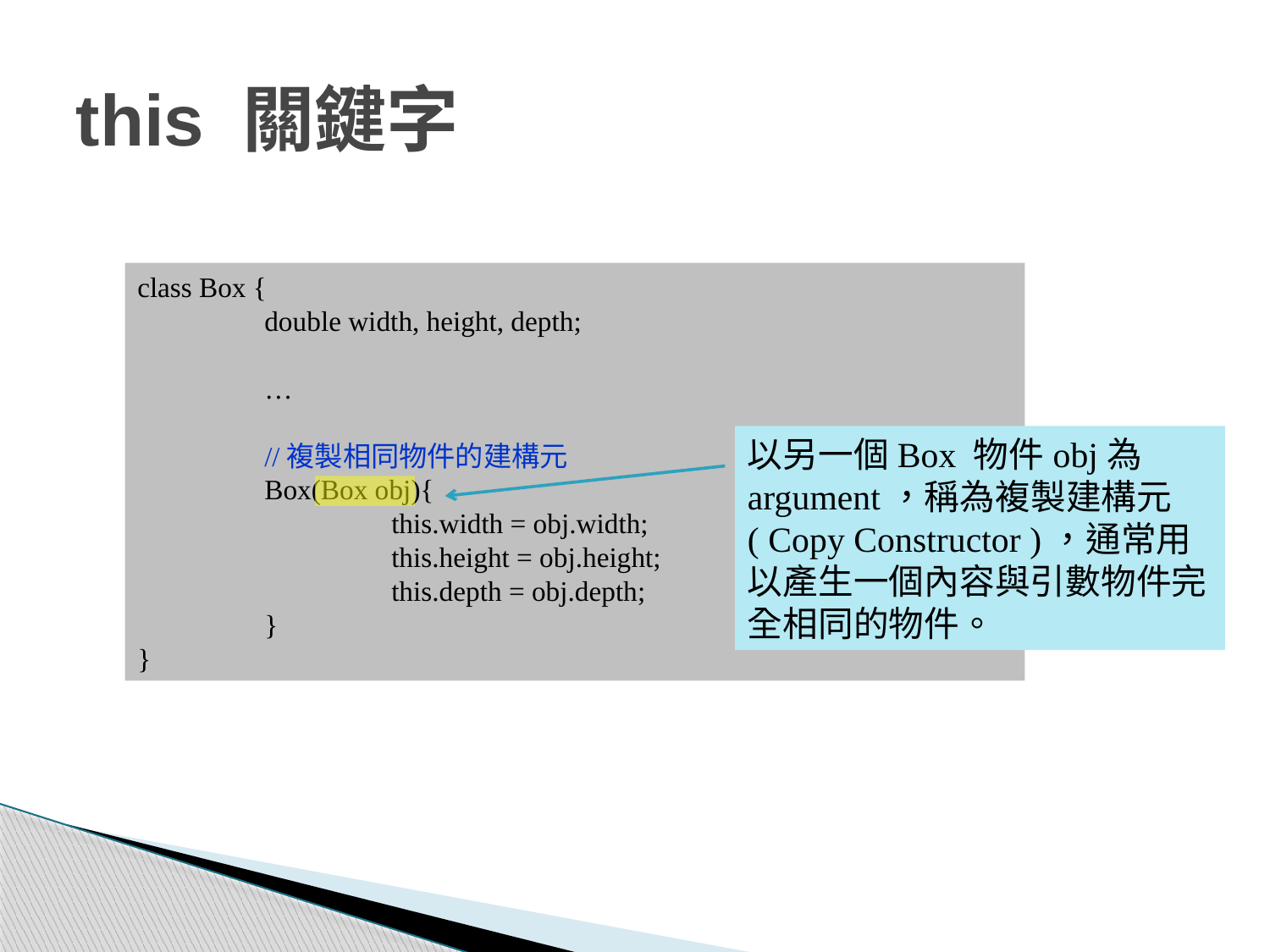

# this 關鍵字
class Box {
	double width, height, depth;

	…

	//複製相同物件的建構元
	Box(Box obj){
		this.width = obj.width;
		this.height = obj.height;
		this.depth = obj.depth;
	}
}
以另一個Box 物件obj為argument，稱為複製建構元( Copy Constructor )，通常用以產生一個內容與引數物件完全相同的物件。